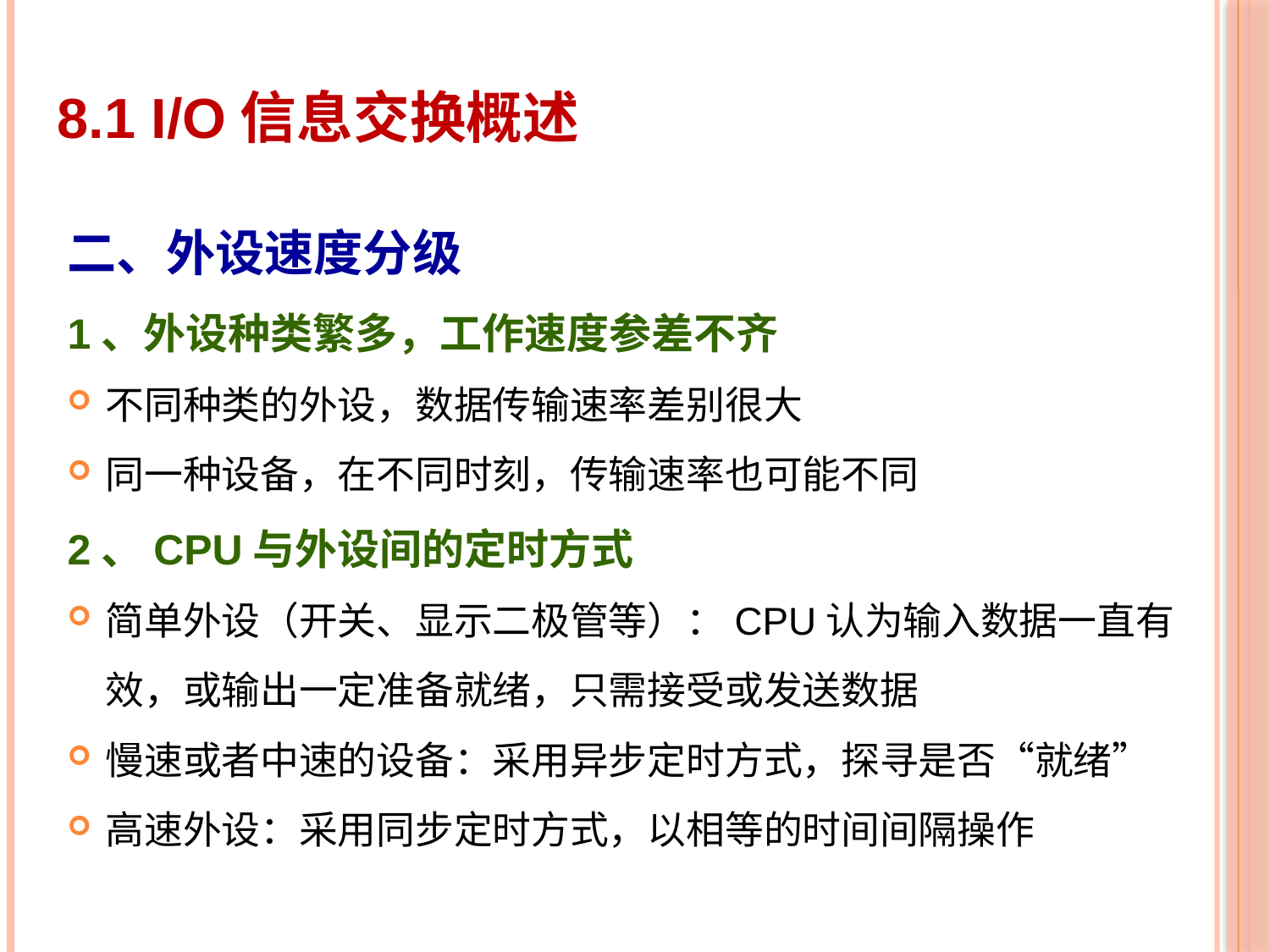

# 8.1 I/O信息交换概述
二、外设速度分级
1、外设种类繁多，工作速度参差不齐
不同种类的外设，数据传输速率差别很大
同一种设备，在不同时刻，传输速率也可能不同
2、CPU与外设间的定时方式
简单外设（开关、显示二极管等）：CPU认为输入数据一直有效，或输出一定准备就绪，只需接受或发送数据
慢速或者中速的设备：采用异步定时方式，探寻是否“就绪”
高速外设：采用同步定时方式，以相等的时间间隔操作